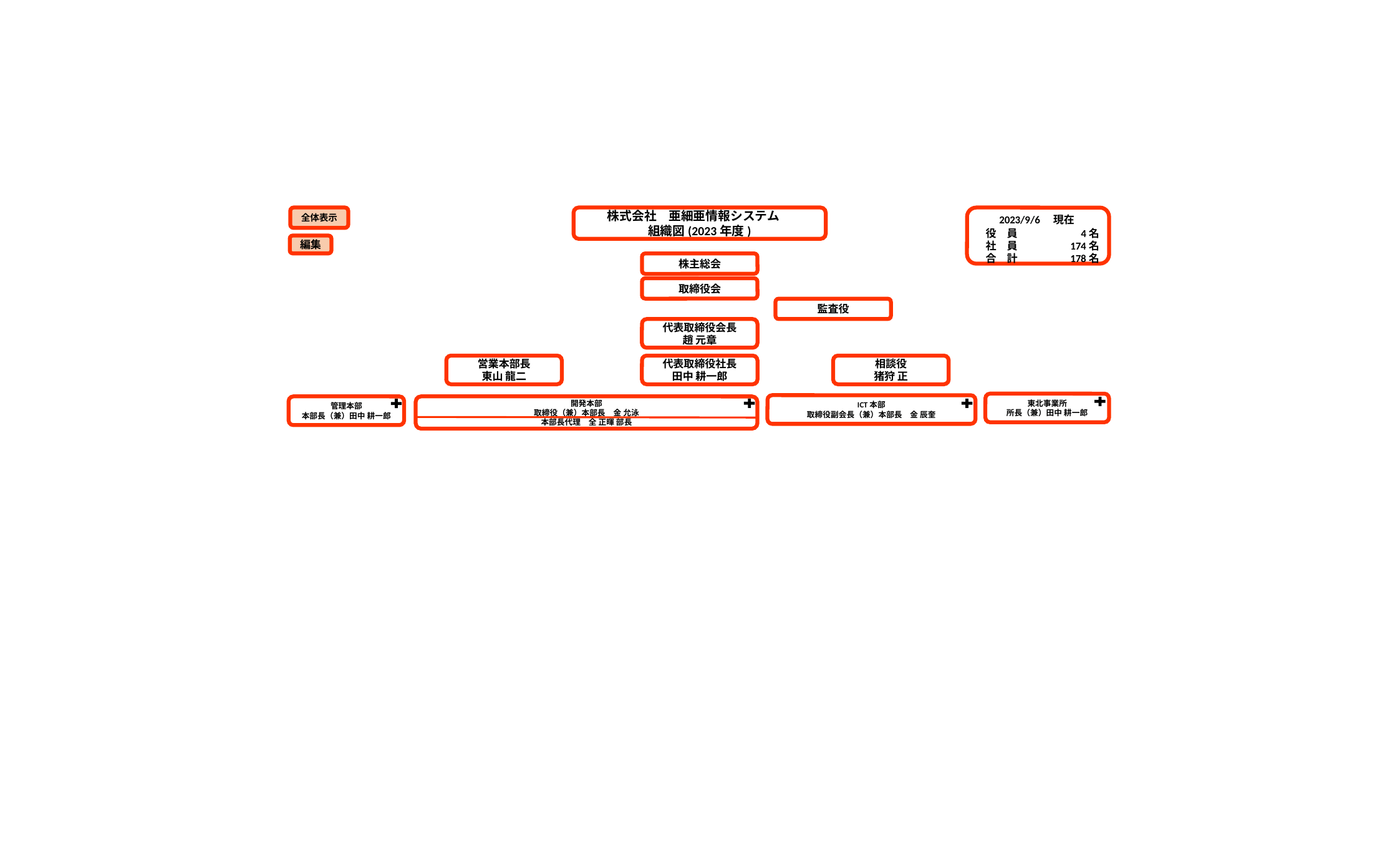

全体表示

株式会社　亜細亜情報システム
組織図(2023年度)
2023/9/6　現在
役　員
社　員
合　計
4名
174名
178名
編集
株主総会
取締役会
監査役
代表取締役会長
趙 元章
営業本部長
東山 龍二
相談役
猪狩 正
代表取締役社長
田中 耕一郎
東北事業所
所長（兼）田中 耕一郎

ICT本部
取締役副会長（兼）本部長　金 辰奎
開発本部
取締役（兼）本部長　金 允泳
本部長代理　全 正暉 部長
管理本部
本部長（兼）田中 耕一郎